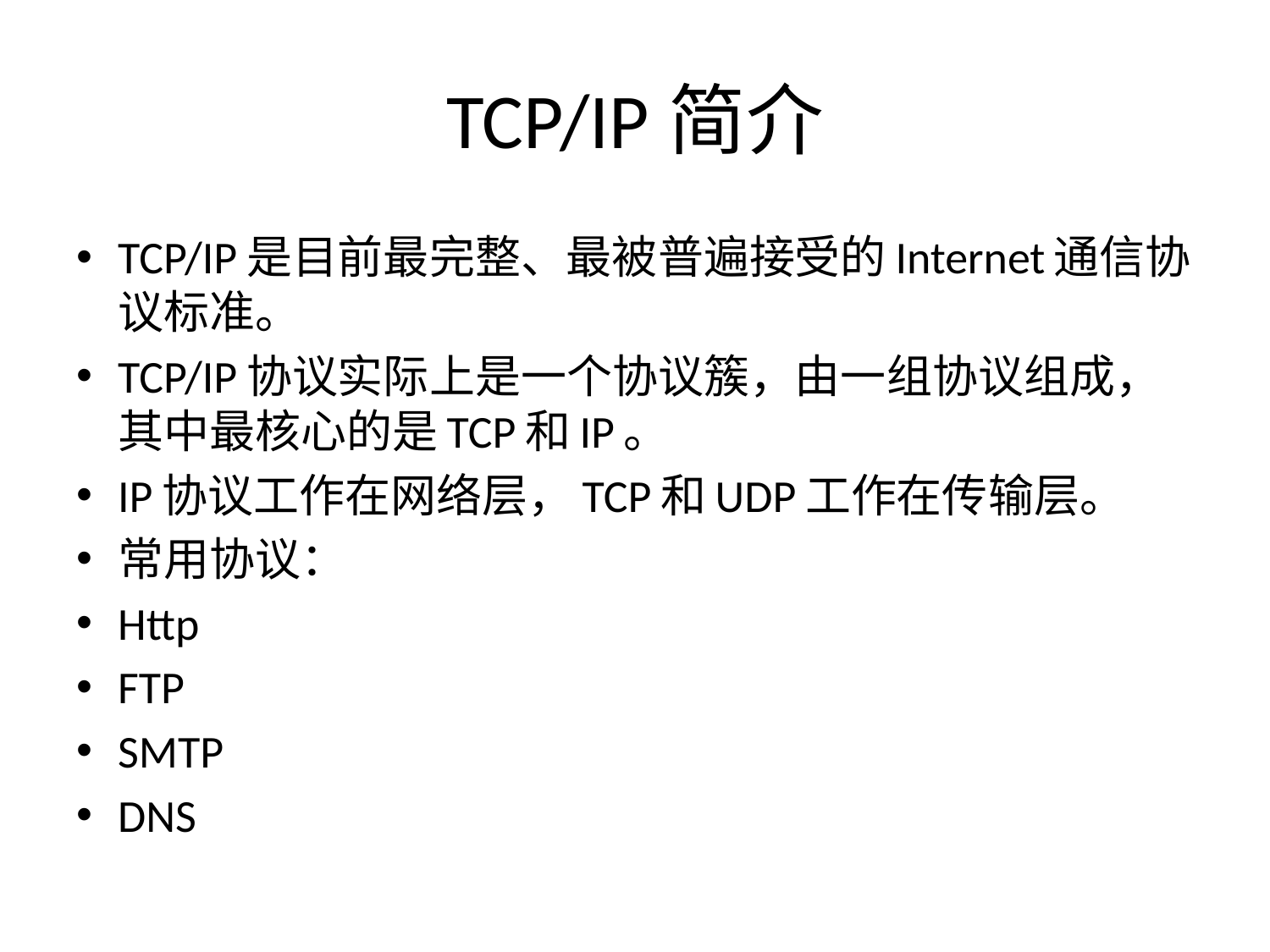

# TCP/IP简介
TCP/IP是目前最完整、最被普遍接受的Internet通信协议标准。
TCP/IP协议实际上是一个协议簇，由一组协议组成，其中最核心的是TCP和IP。
IP协议工作在网络层，TCP和UDP工作在传输层。
常用协议：
Http
FTP
SMTP
DNS